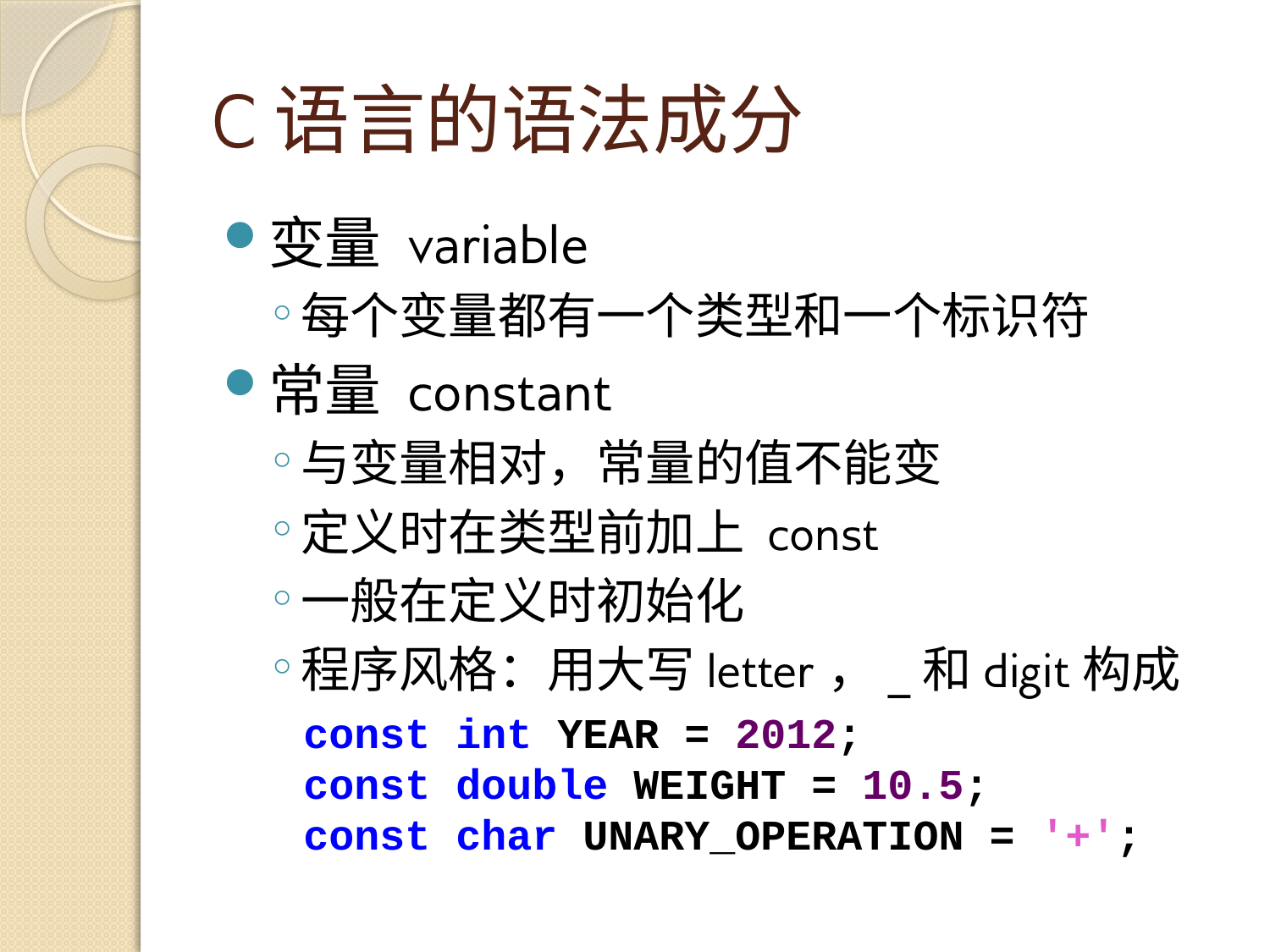

# C语言的语法成分
变量 variable
每个变量都有一个类型和一个标识符
常量 constant
与变量相对，常量的值不能变
定义时在类型前加上 const
一般在定义时初始化
程序风格：用大写letter，_和digit构成
const int YEAR = 2012;
const double WEIGHT = 10.5;
const char UNARY_OPERATION = '+';